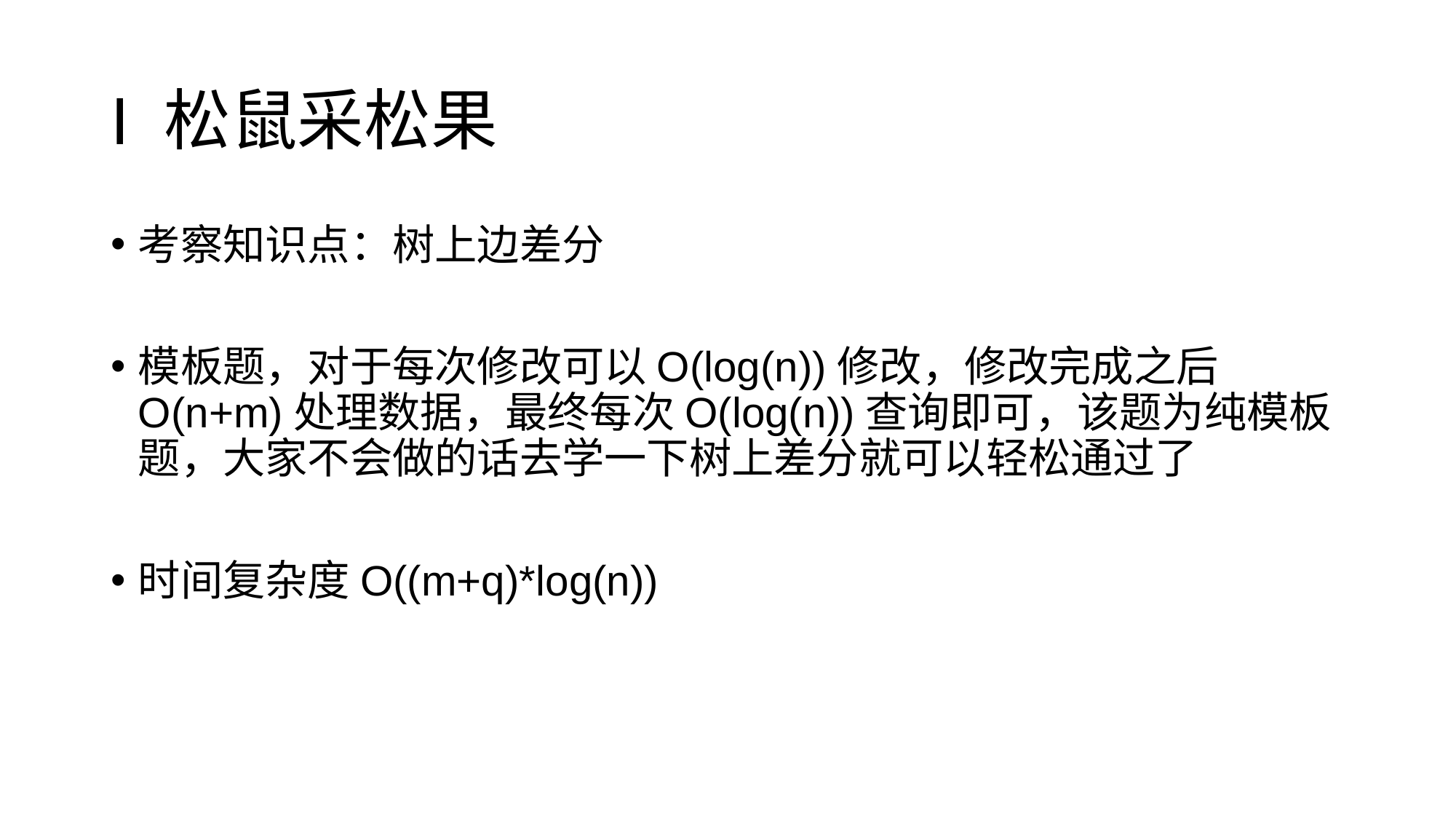

# I 松鼠采松果
考察知识点：树上边差分

模板题，对于每次修改可以O(log(n))修改，修改完成之后O(n+m)处理数据，最终每次O(log(n))查询即可，该题为纯模板题，大家不会做的话去学一下树上差分就可以轻松通过了

时间复杂度O((m+q)*log(n))